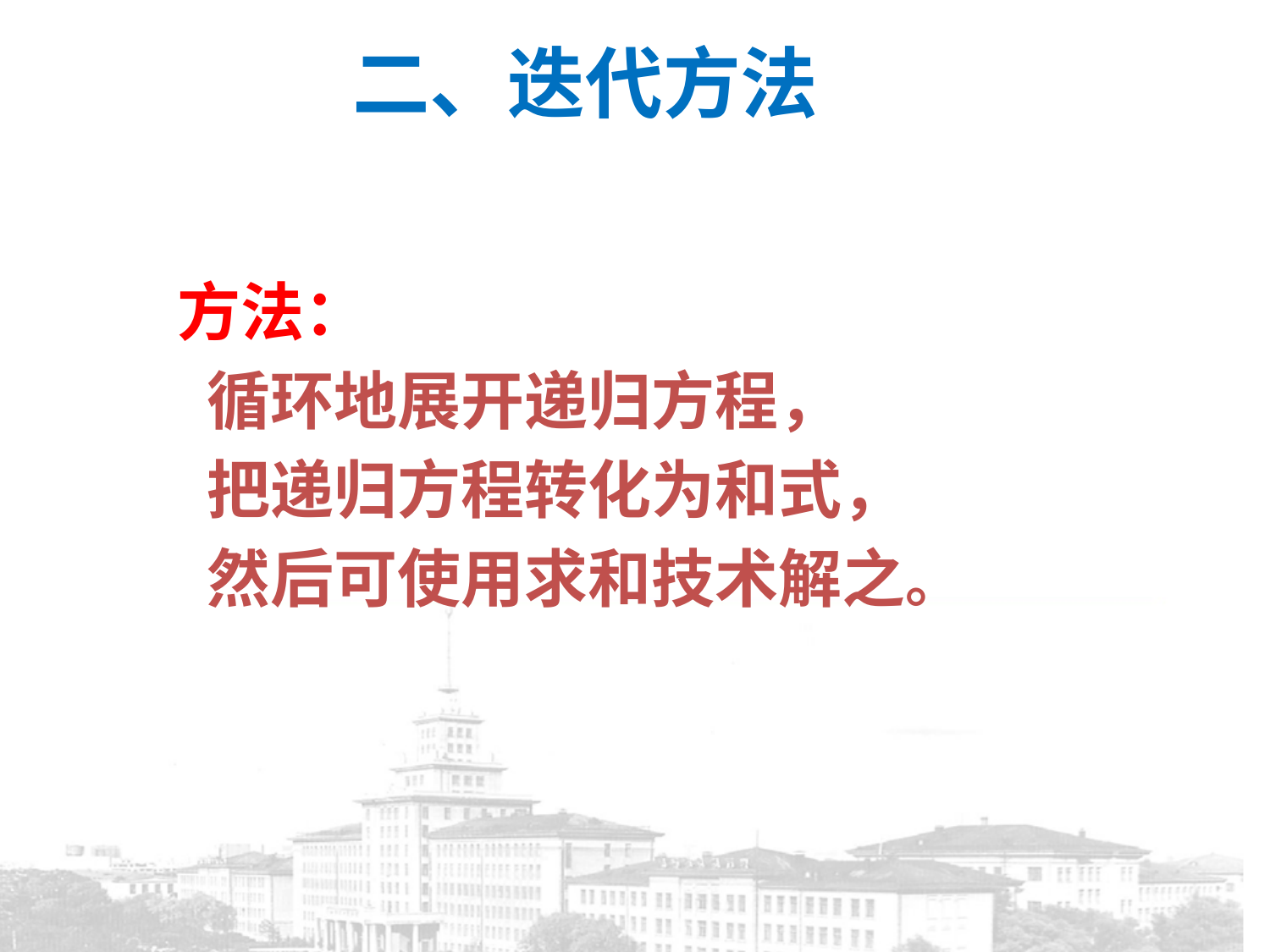

二、迭代方法
方法：
 循环地展开递归方程，
 把递归方程转化为和式，
 然后可使用求和技术解之。